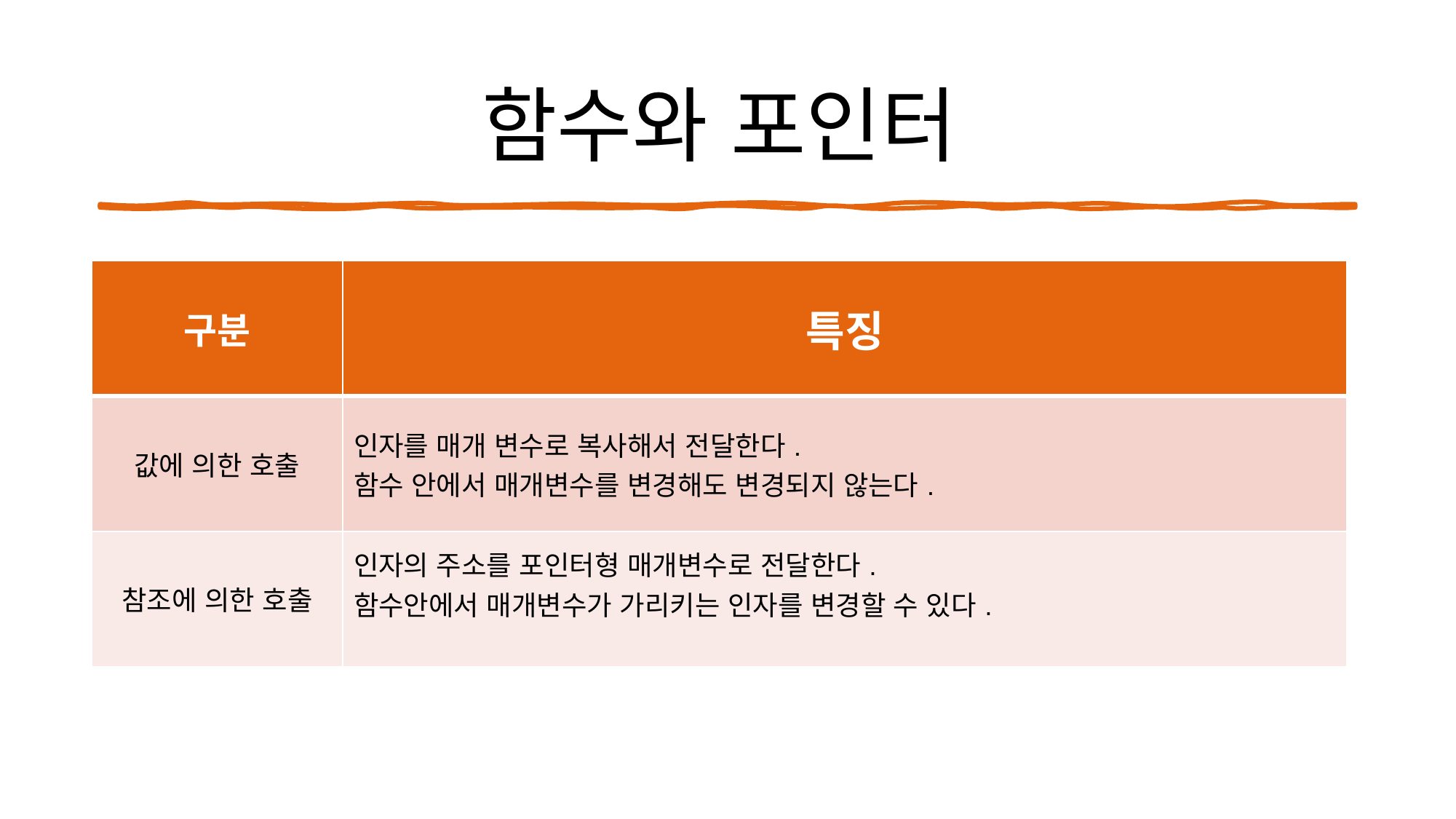

# 함수와 포인터
| 구분 | 특징 |
| --- | --- |
| 값에 의한 호출 | 인자를 매개 변수로 복사해서 전달한다. 함수 안에서 매개변수를 변경해도 변경되지 않는다. |
| 참조에 의한 호출 | 인자의 주소를 포인터형 매개변수로 전달한다. 함수안에서 매개변수가 가리키는 인자를 변경할 수 있다. |